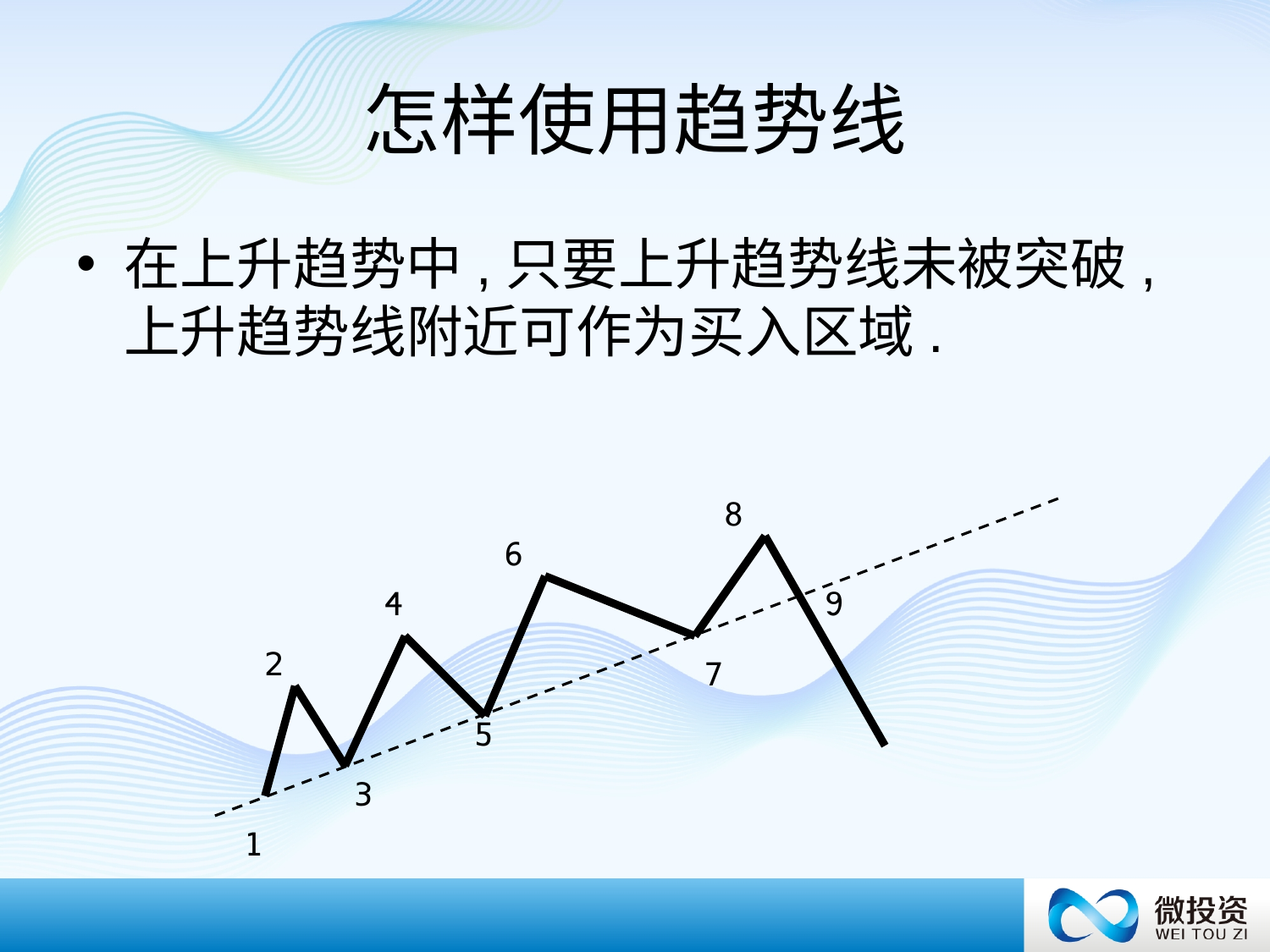

# 怎样使用趋势线
在上升趋势中,只要上升趋势线未被突破,上升趋势线附近可作为买入区域.
8

6

4
9

2
7

5
3
1